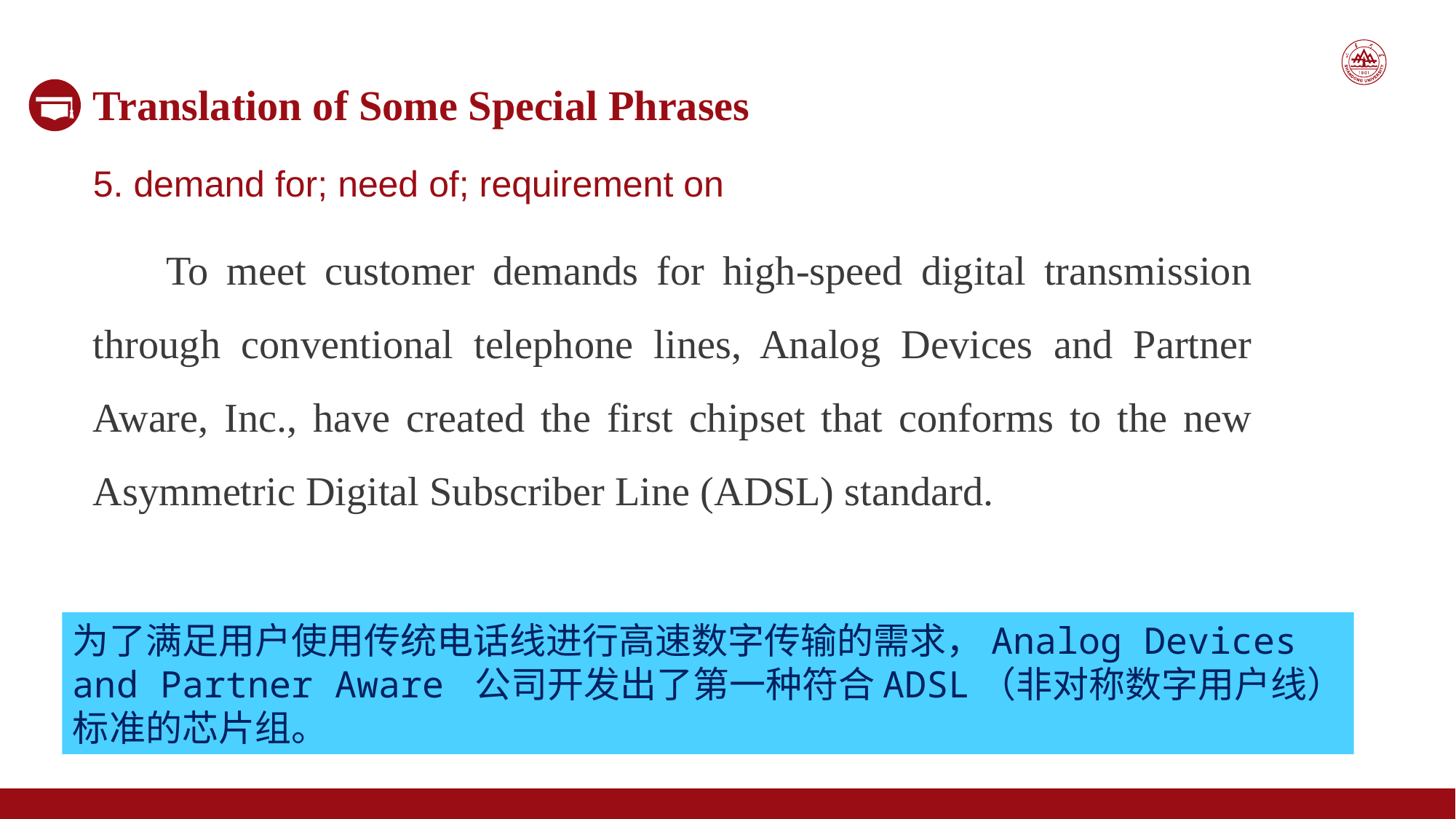

Translation of Some Special Phrases
5. demand for; need of; requirement on
    To meet customer demands for high-speed digital transmission through conventional telephone lines, Analog Devices and Partner Aware, Inc., have created the first chipset that conforms to the new Asymmetric Digital Subscriber Line (ADSL) standard.
为了满足用户使用传统电话线进行高速数字传输的需求，Analog Devices
and Partner Aware 公司开发出了第一种符合ADSL（非对称数字用户线）
标准的芯片组。